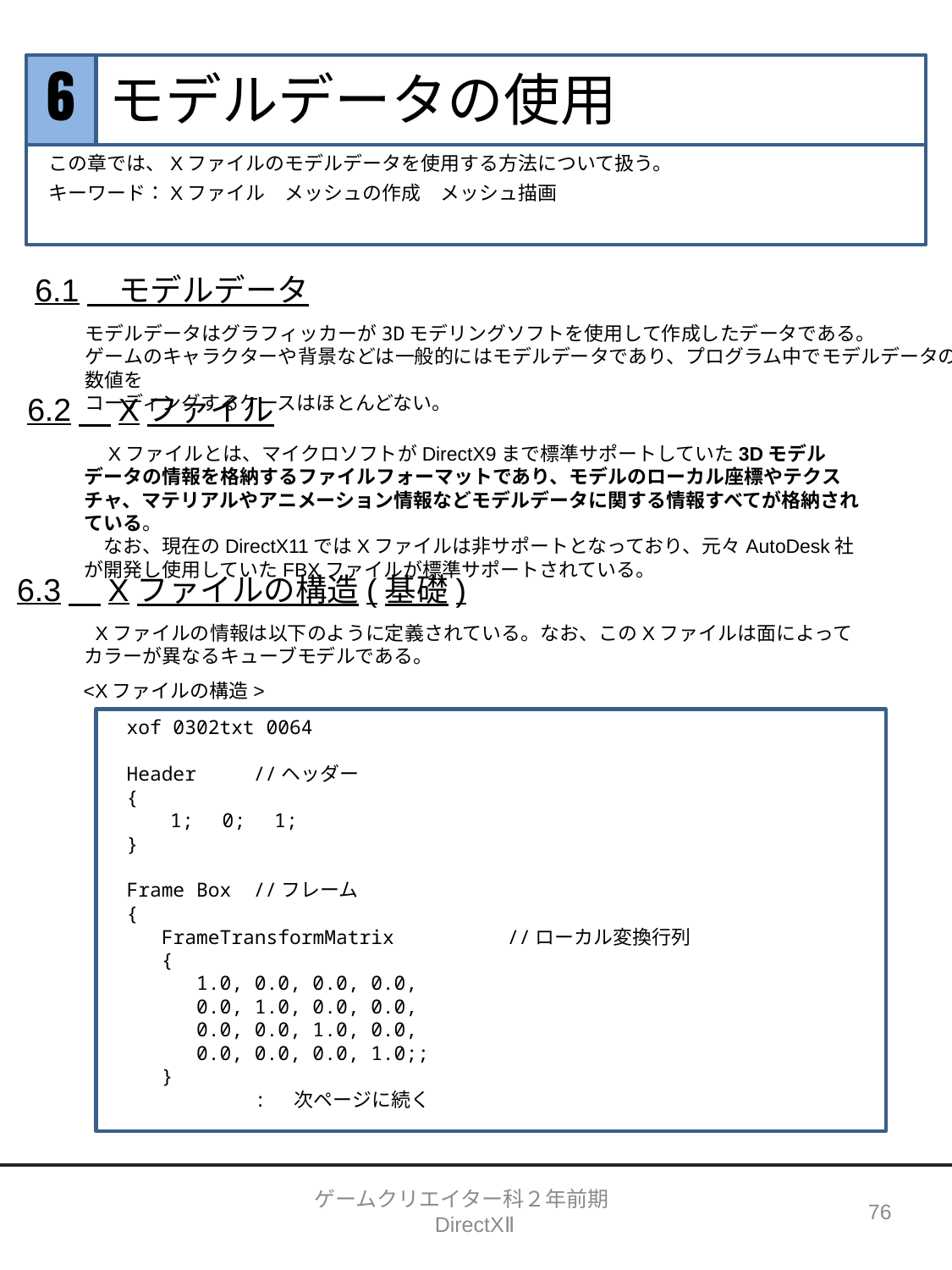

6
# モデルデータの使用

この章では、Xファイルのモデルデータを使用する方法について扱う。
キーワード：Xファイル　メッシュの作成　メッシュ描画
6.1　モデルデータ
モデルデータはグラフィッカーが3Dモデリングソフトを使用して作成したデータである。
ゲームのキャラクターや背景などは一般的にはモデルデータであり、プログラム中でモデルデータの数値を
コーディングするケースはほとんどない。
6.2　Xファイル
　Xファイルとは、マイクロソフトがDirectX9まで標準サポートしていた3Dモデルデータの情報を格納するファイルフォーマットであり、モデルのローカル座標やテクスチャ、マテリアルやアニメーション情報などモデルデータに関する情報すべてが格納されている。
　なお、現在のDirectX11ではXファイルは非サポートとなっており、元々AutoDesk社が開発し使用していたFBXファイルが標準サポートされている。
6.3　Xファイルの構造(基礎)
  Xファイルの情報は以下のように定義されている。なお、このXファイルは面によってカラーが異なるキューブモデルである。
<Xファイルの構造>

xof 0302txt 0064

Header	//ヘッダー
{
　　1;　0;　1;
}

Frame Box	//フレーム
{
   FrameTransformMatrix	//ローカル変換行列
   {
      1.0, 0.0, 0.0, 0.0,
      0.0, 1.0, 0.0, 0.0,
      0.0, 0.0, 1.0, 0.0,
      0.0, 0.0, 0.0, 1.0;;
   }
           :  次ページに続く
ゲームクリエイター科２年前期　DirectXⅡ
76